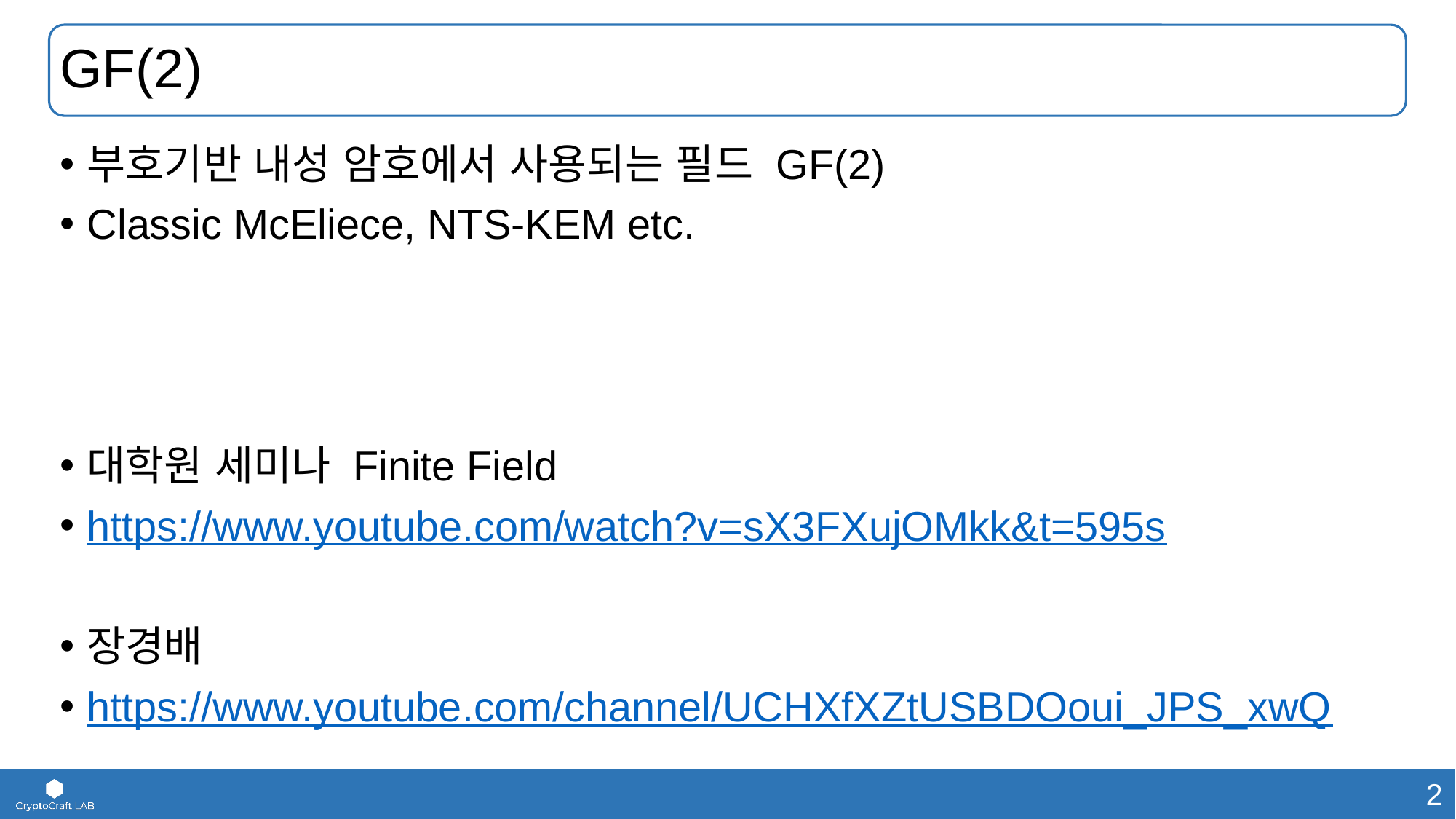

# GF(2)
부호기반 내성 암호에서 사용되는 필드 GF(2)
Classic McEliece, NTS-KEM etc.

대학원 세미나 Finite Field
https://www.youtube.com/watch?v=sX3FXujOMkk&t=595s

장경배
https://www.youtube.com/channel/UCHXfXZtUSBDOoui_JPS_xwQ